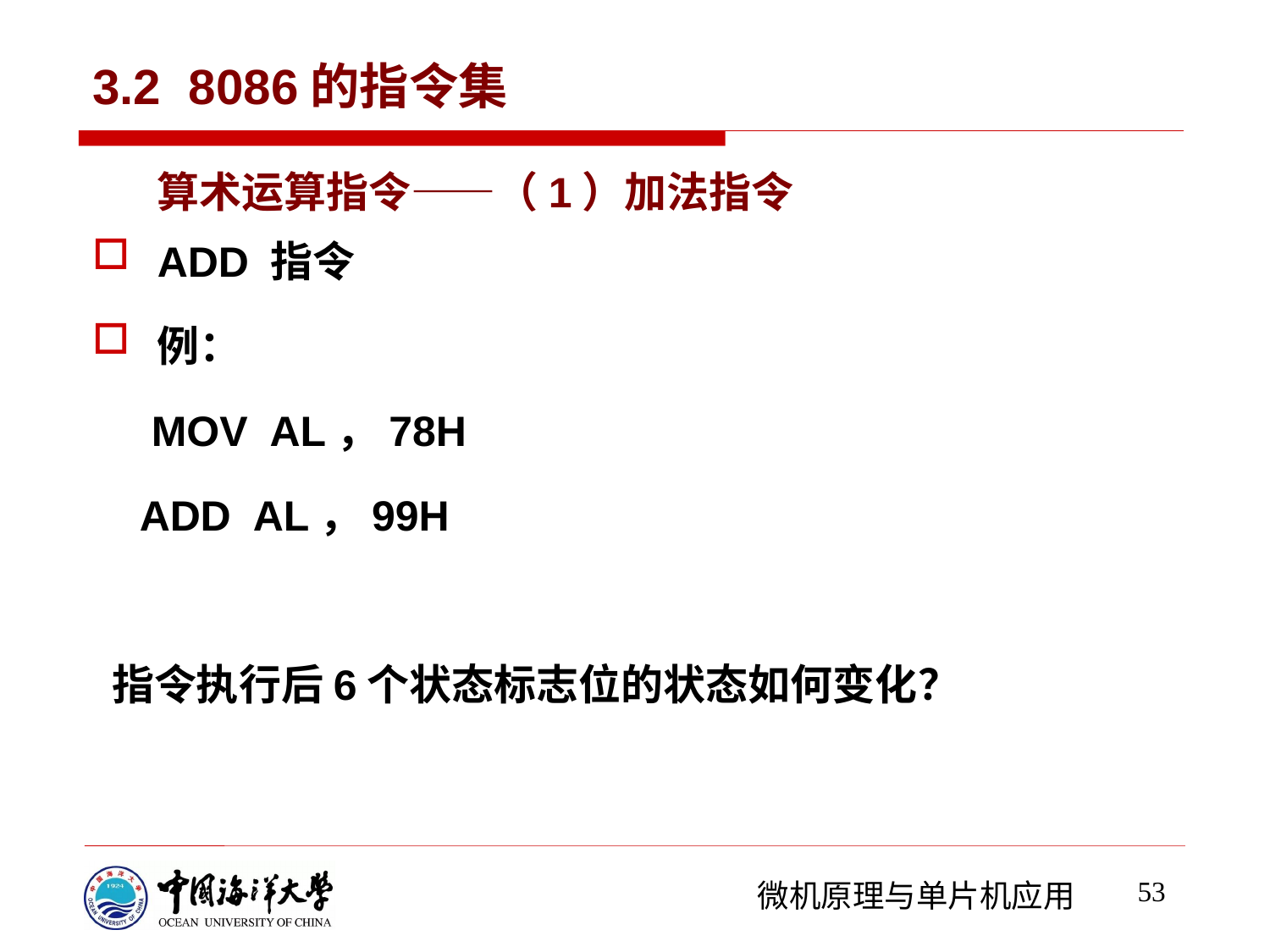

# 3.2  8086的指令集
算术运算指令——（1）加法指令
ADD 指令
例：
     MOV  AL，78H
    ADD  AL，99H

 指令执行后6个状态标志位的状态如何变化？

53